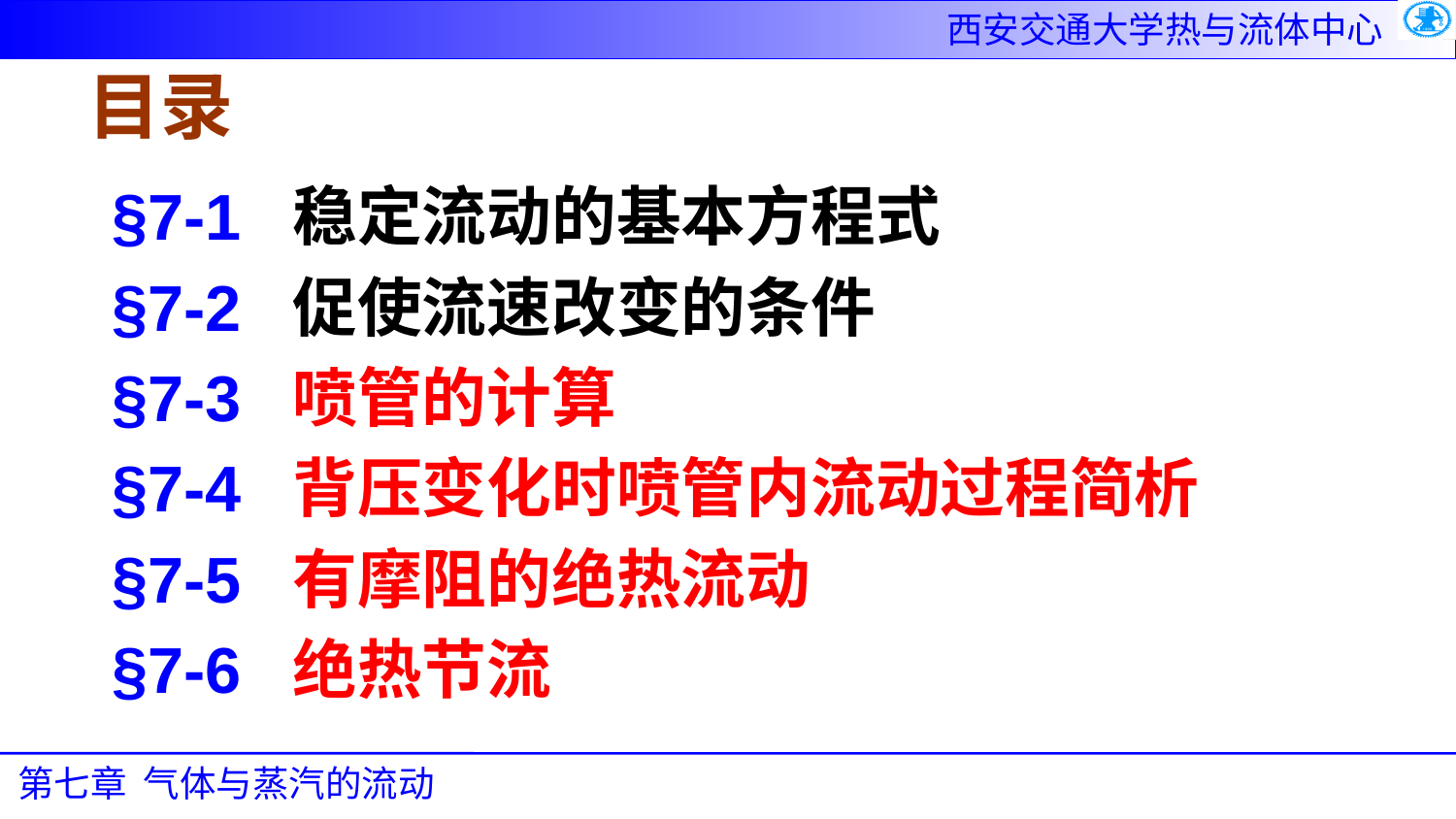

# 目录
§7-1  稳定流动的基本方程式
§7-2  促使流速改变的条件
§7-3  喷管的计算
§7-4  背压变化时喷管内流动过程简析
§7-5  有摩阻的绝热流动
§7-6  绝热节流